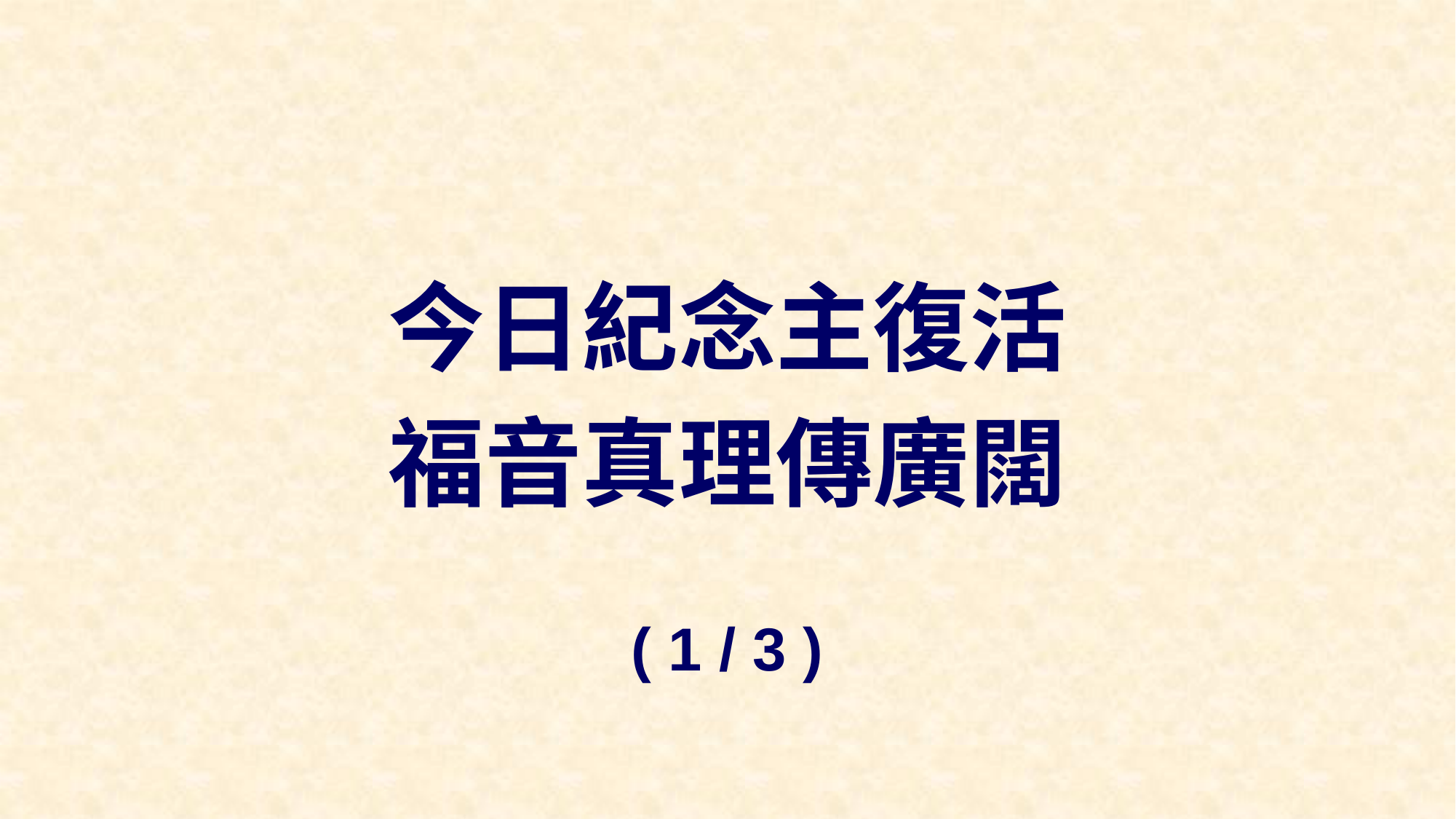

今日紀念主復活
福音真理傳廣闊
( 1 / 3 )